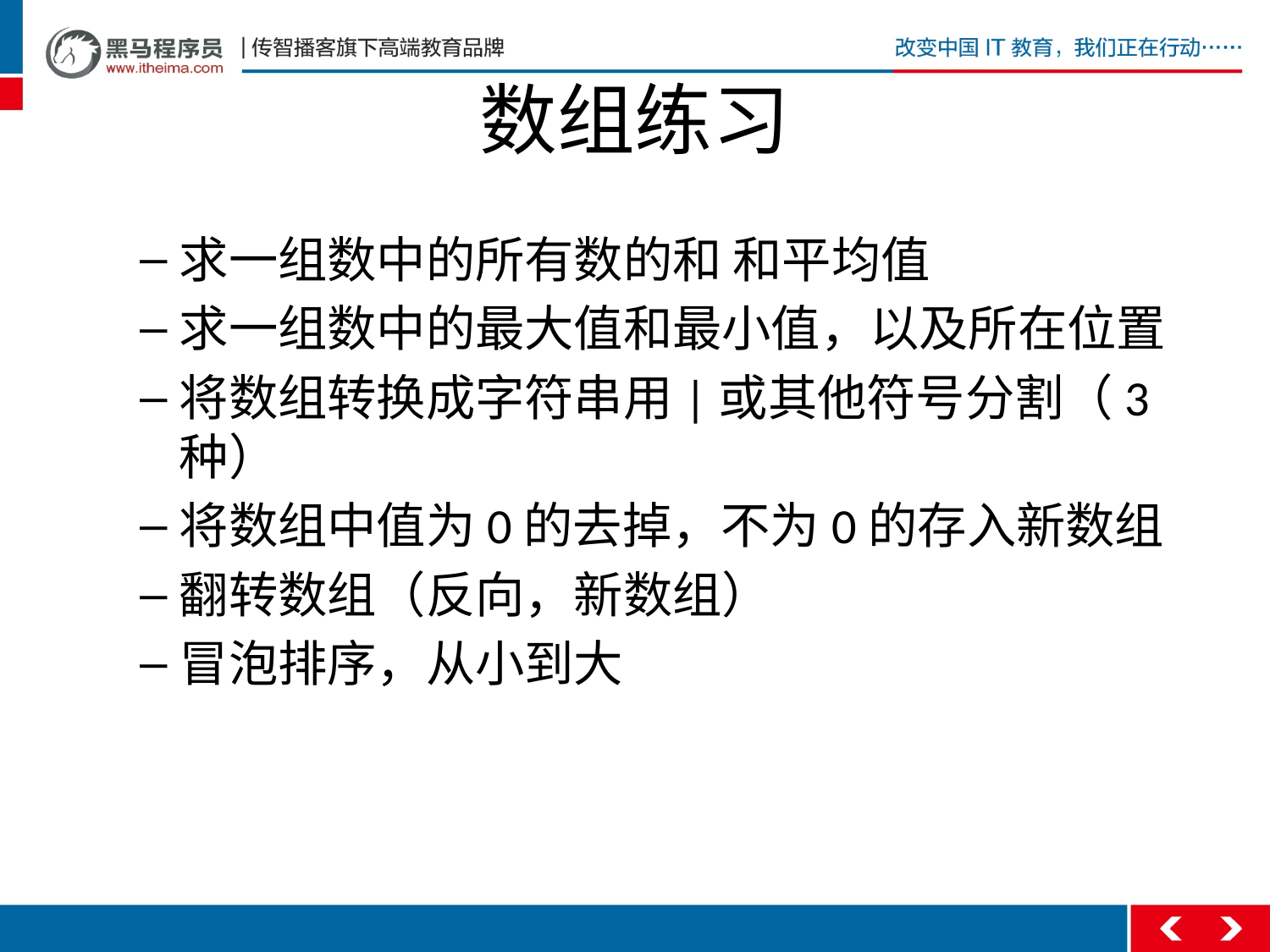

# 数组练习
求一组数中的所有数的和 和平均值
求一组数中的最大值和最小值，以及所在位置
将数组转换成字符串用|或其他符号分割（3种）
将数组中值为0的去掉，不为0的存入新数组
翻转数组（反向，新数组）
冒泡排序，从小到大